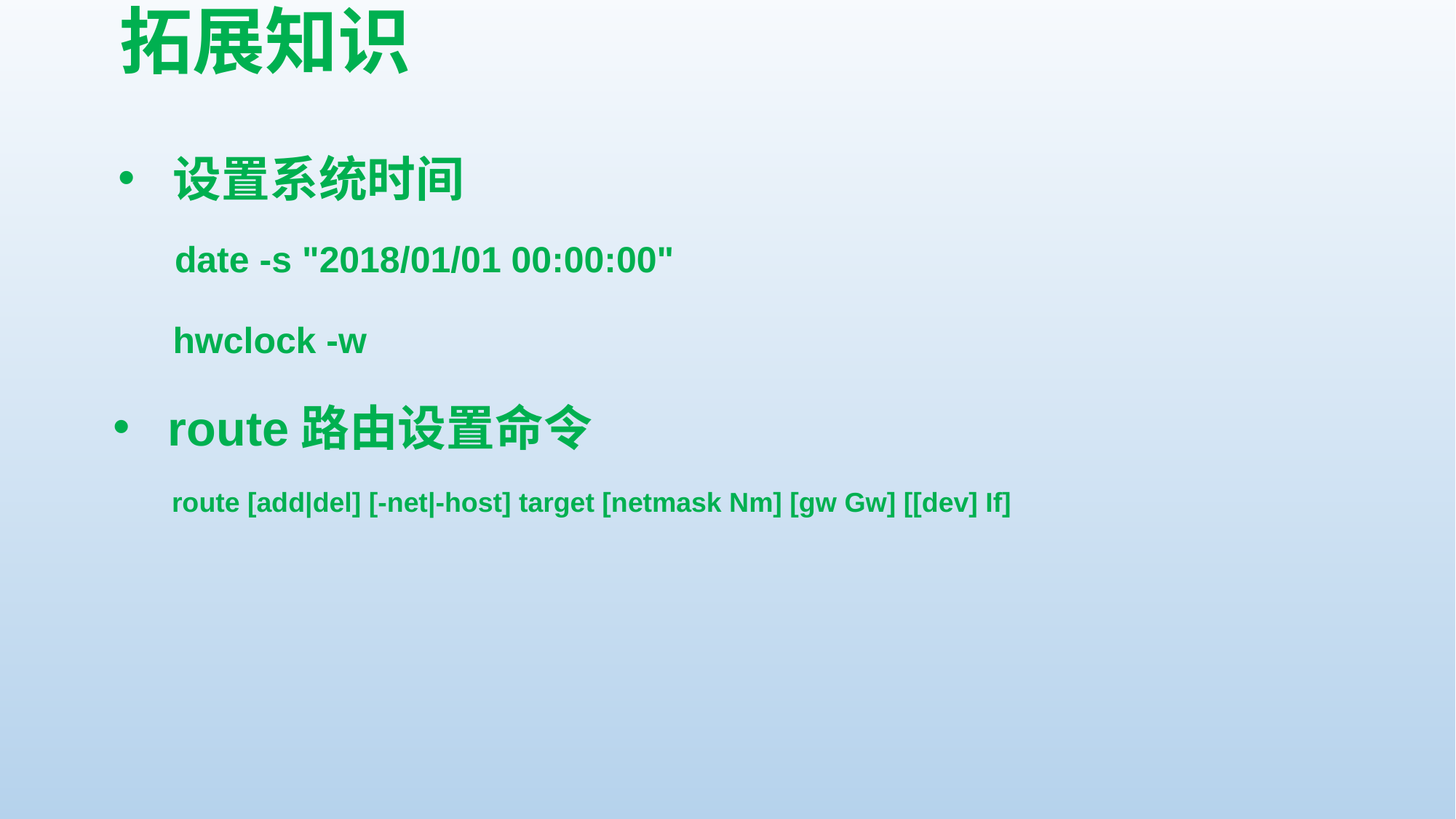

# 拓展知识
设置系统时间
date -s "2018/01/01 00:00:00"
hwclock -w
route路由设置命令
route [add|del] [-net|-host] target [netmask Nm] [gw Gw] [[dev] If]